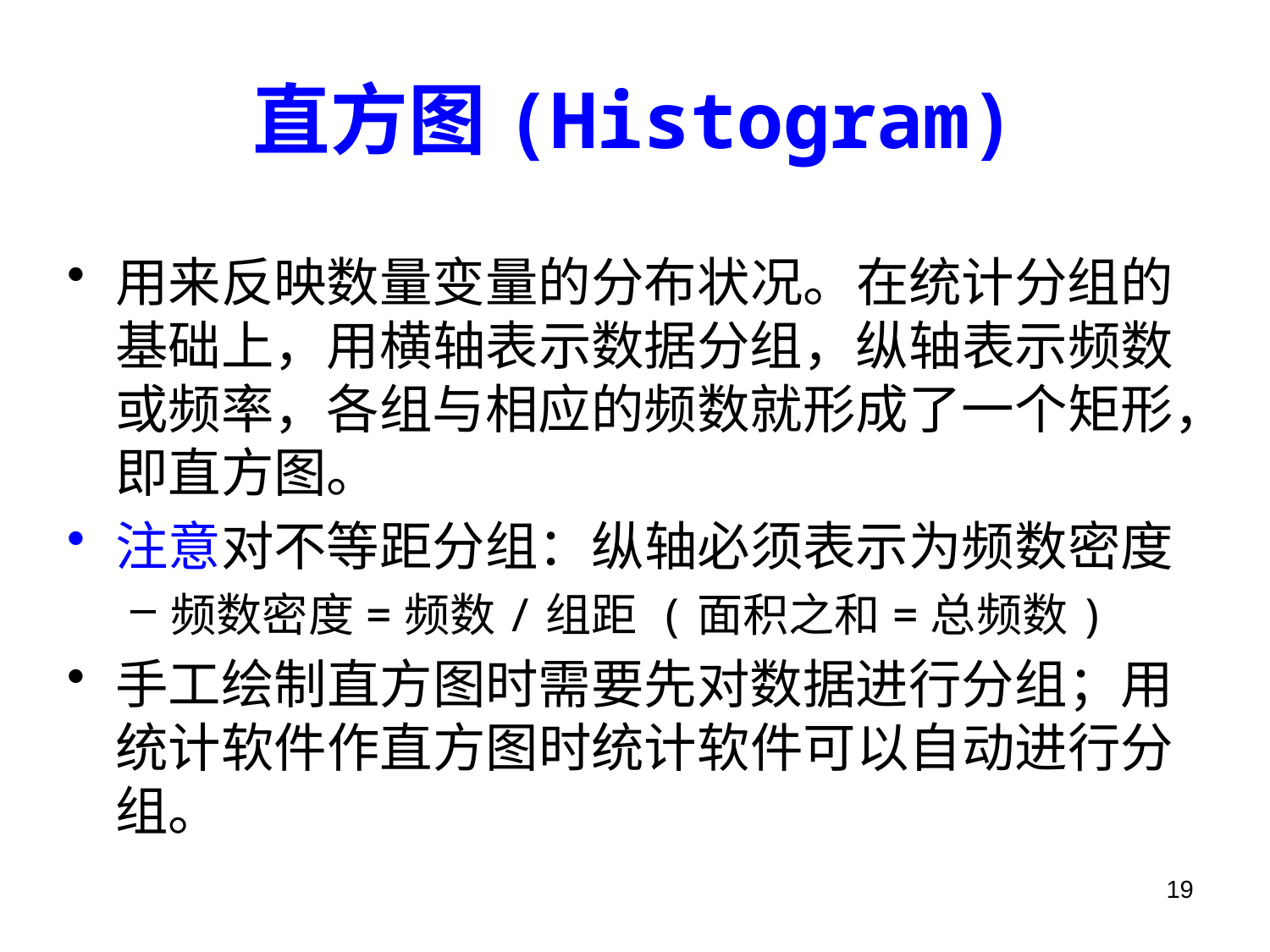

# 直方图(Histogram)
用来反映数量变量的分布状况。在统计分组的基础上，用横轴表示数据分组，纵轴表示频数或频率，各组与相应的频数就形成了一个矩形，即直方图。
注意对不等距分组：纵轴必须表示为频数密度
频数密度=频数/组距 (面积之和=总频数)
手工绘制直方图时需要先对数据进行分组；用统计软件作直方图时统计软件可以自动进行分组。
19